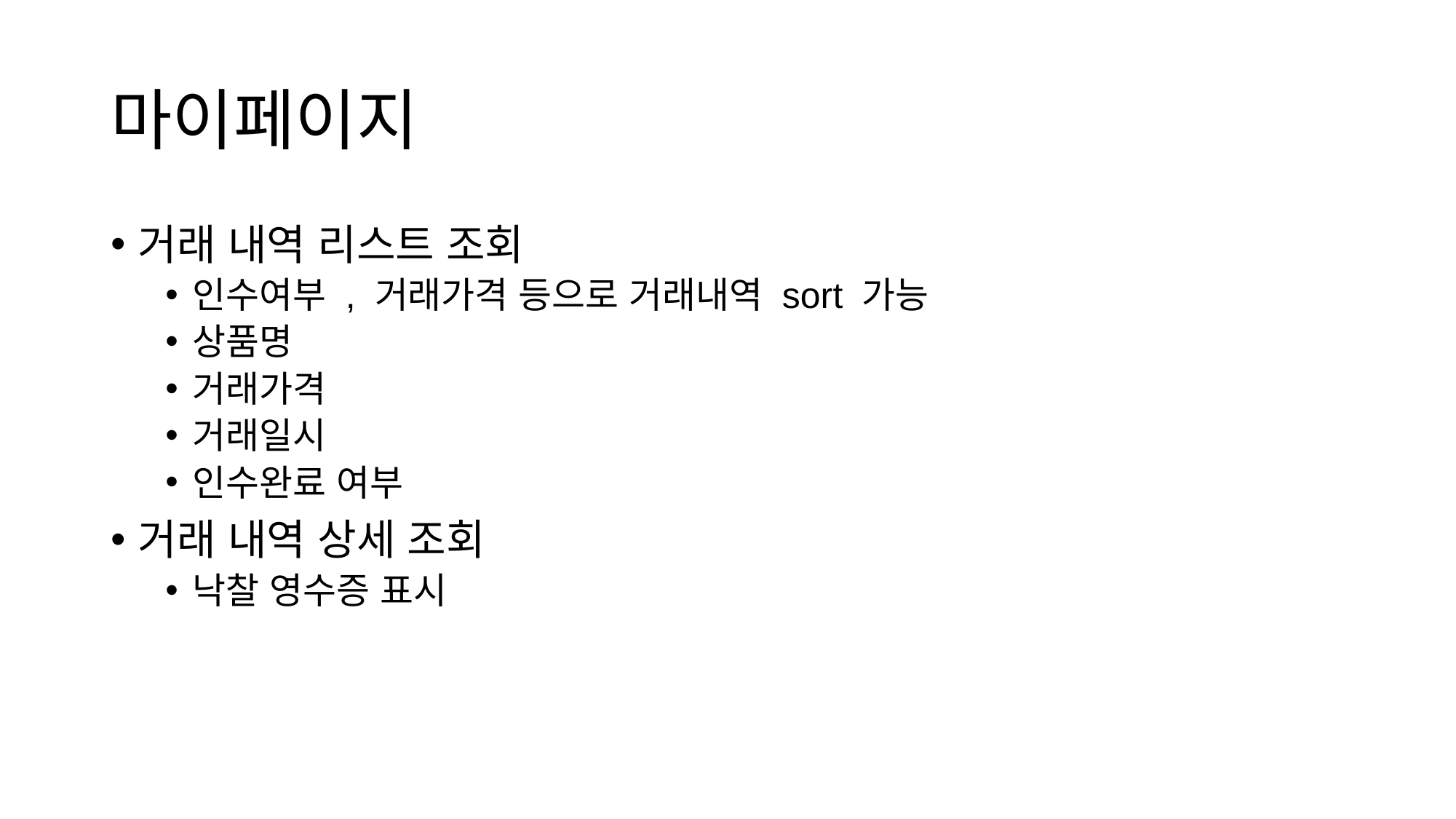

# 마이페이지
거래 내역 리스트 조회
인수여부 , 거래가격 등으로 거래내역 sort 가능
상품명
거래가격
거래일시
인수완료 여부
거래 내역 상세 조회
낙찰 영수증 표시